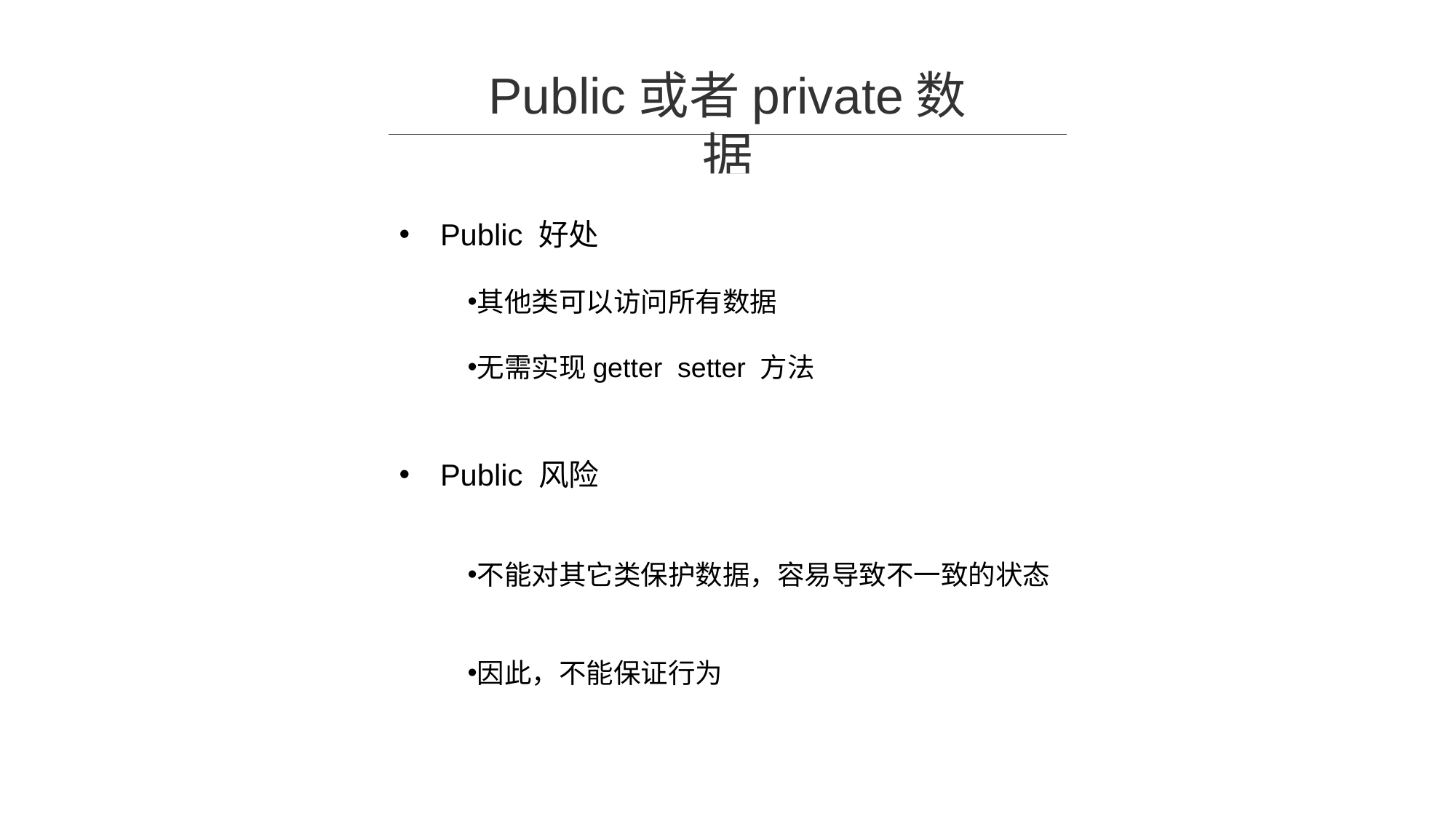

Public或者private数据
Public 好处
其他类可以访问所有数据
无需实现getter  setter 方法
Public 风险
不能对其它类保护数据，容易导致不一致的状态
因此，不能保证行为